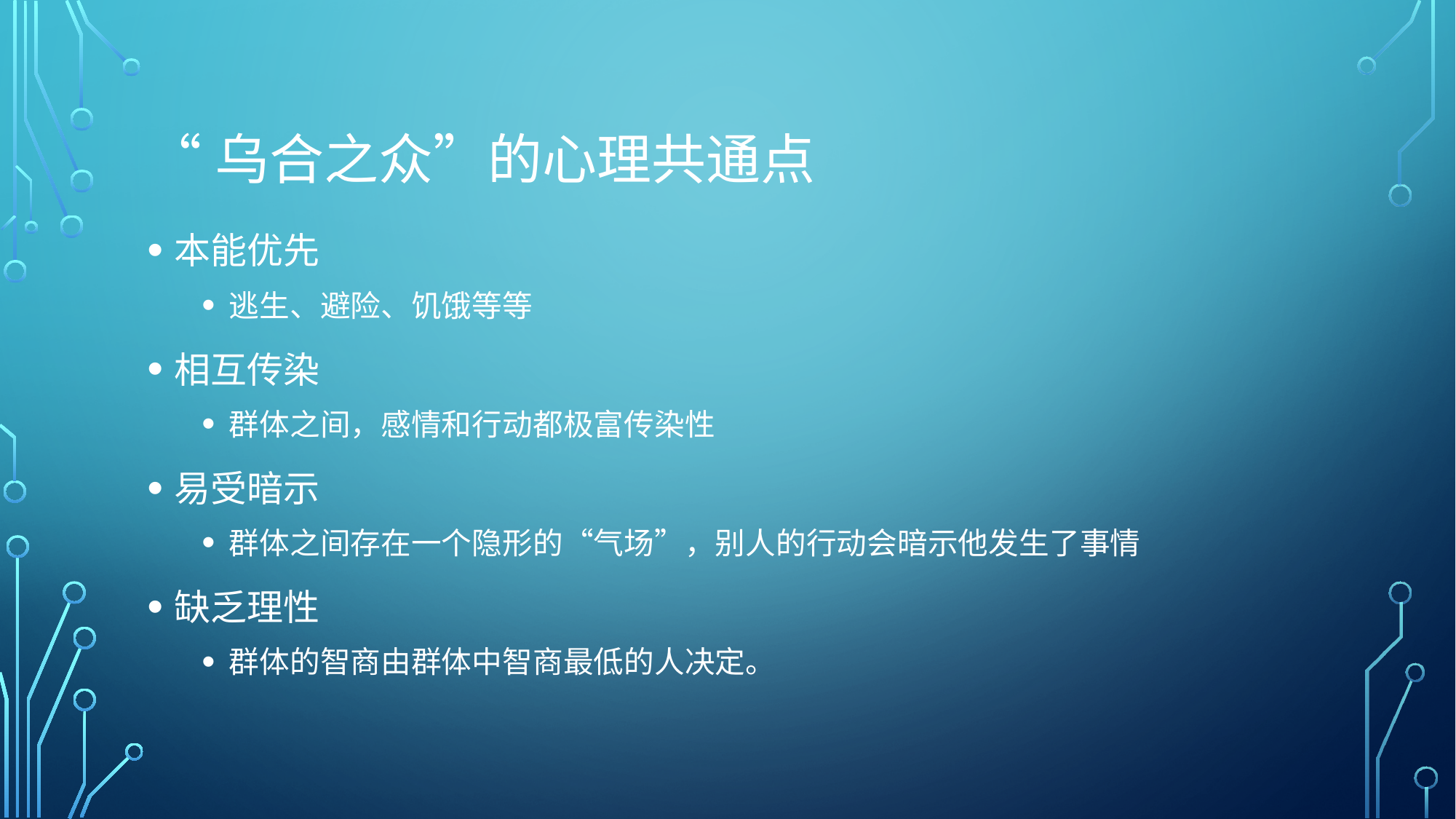

# “乌合之众”的心理共通点
本能优先
逃生、避险、饥饿等等
相互传染
群体之间，感情和行动都极富传染性
易受暗示
群体之间存在一个隐形的“气场”，别人的行动会暗示他发生了事情
缺乏理性
群体的智商由群体中智商最低的人决定。